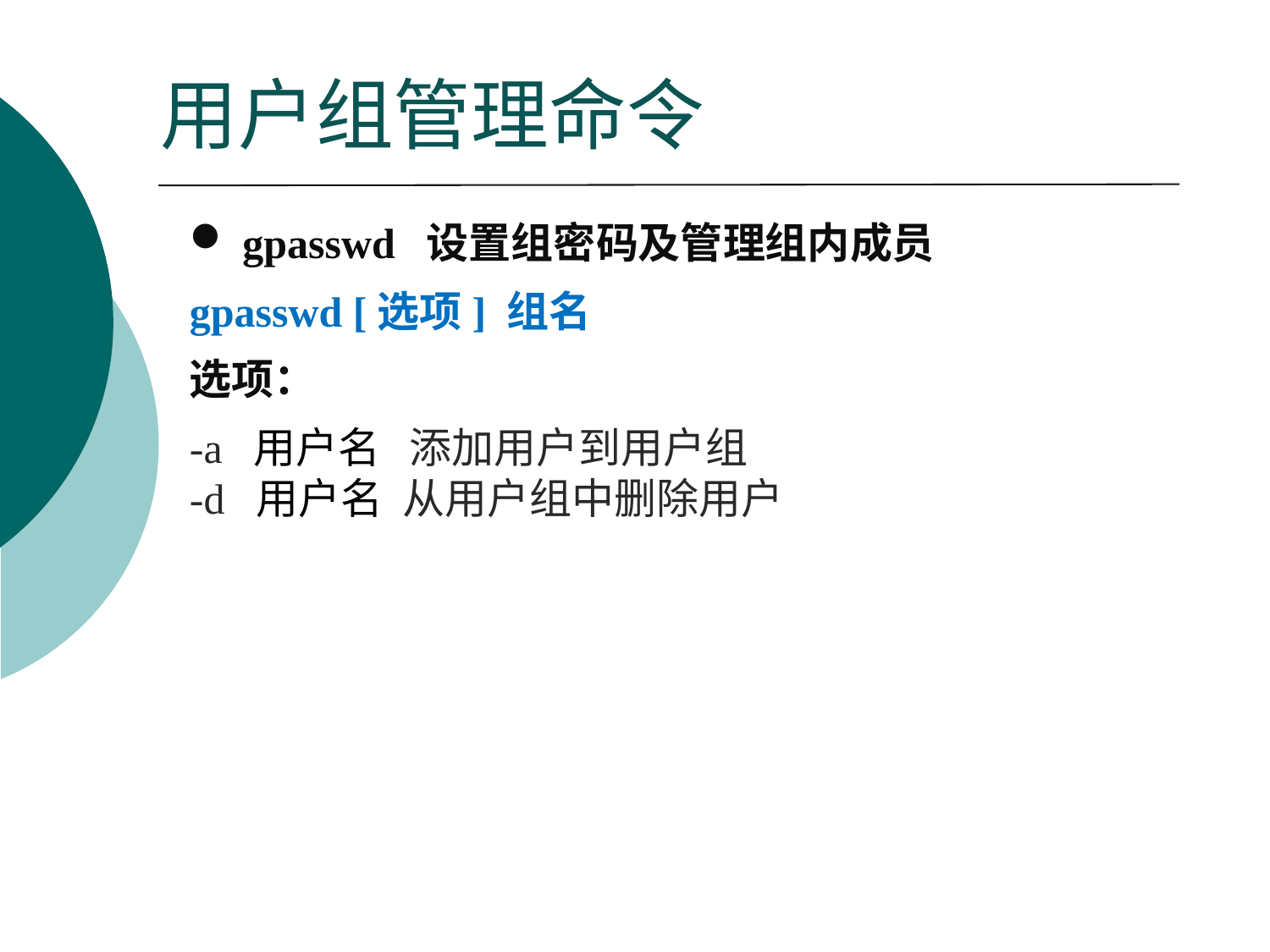

# 用户组管理命令
 gpasswd  设置组密码及管理组内成员
gpasswd [选项] 组名
选项：
-a  用户名   添加用户到用户组
-d  用户名  从用户组中删除用户